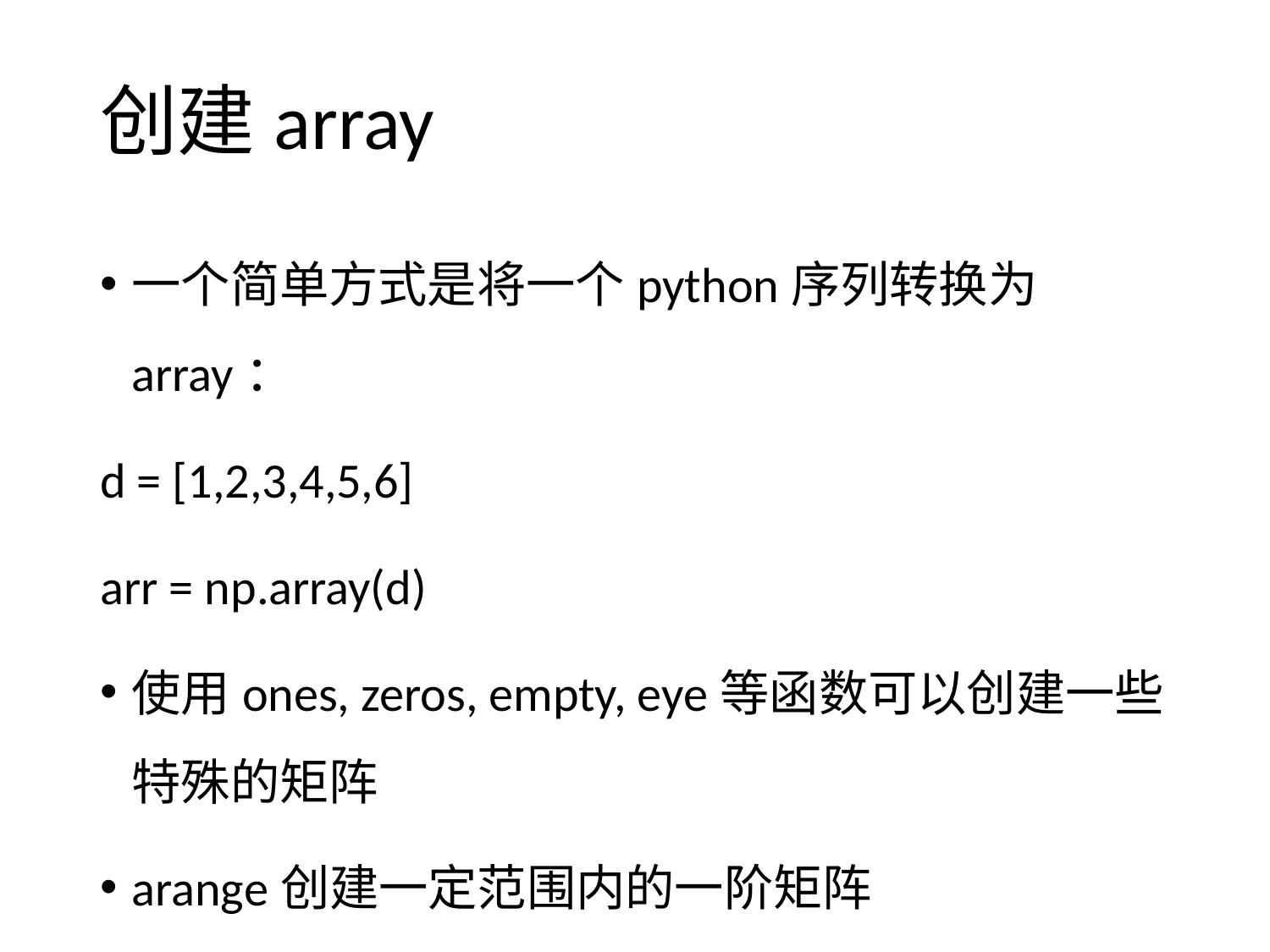

# 创建array
一个简单方式是将一个python序列转换为array：
d = [1,2,3,4,5,6]
arr = np.array(d)
使用ones, zeros, empty, eye等函数可以创建一些特殊的矩阵
arange创建一定范围内的一阶矩阵